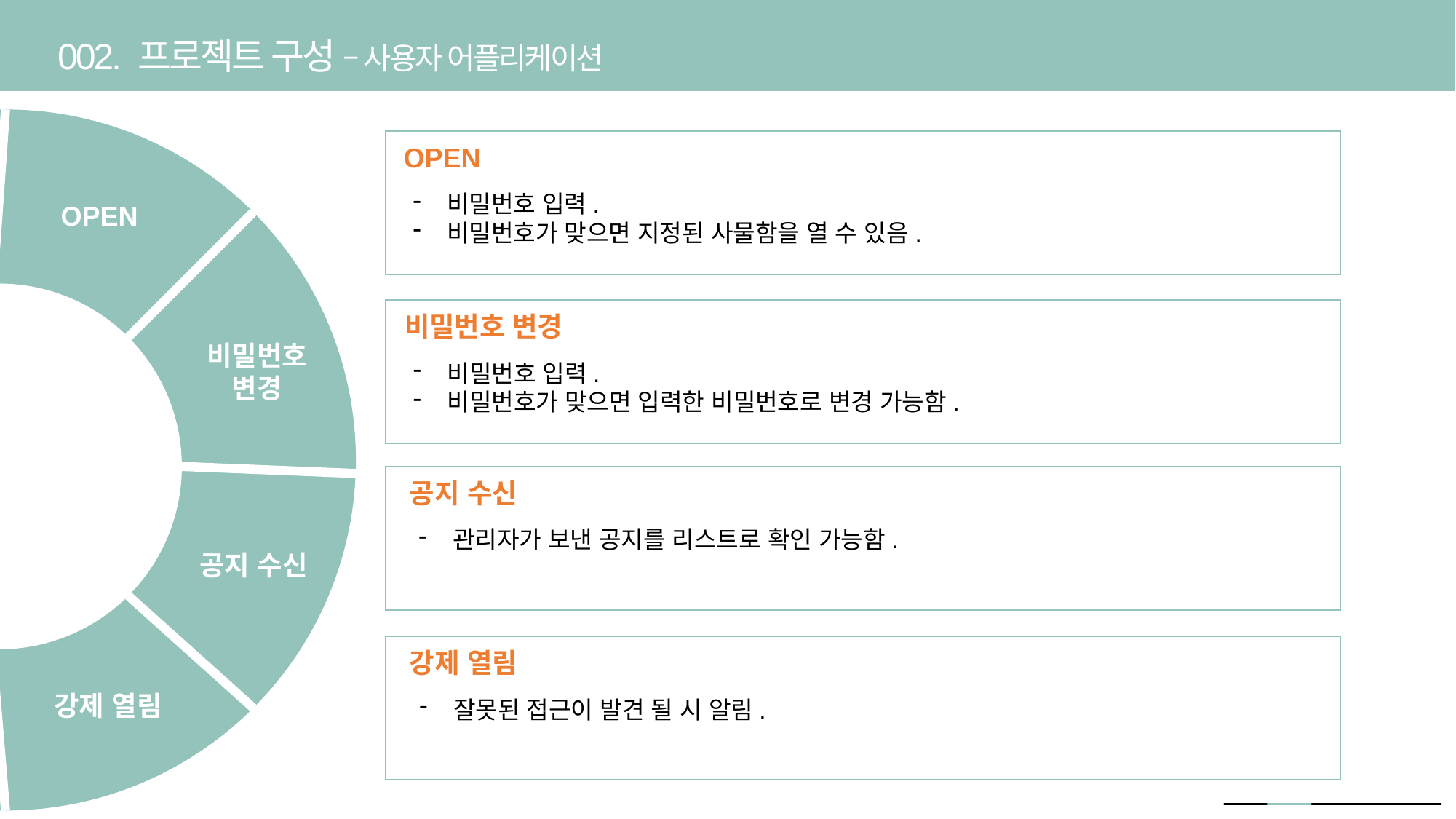

002. 프로젝트 구성 – 사용자 어플리케이션

OPEN
비밀번호 입력.
비밀번호가 맞으면 지정된 사물함을 열 수 있음.
OPEN

비밀번호 변경
비밀번호
변경
비밀번호 입력.
비밀번호가 맞으면 입력한 비밀번호로 변경 가능함.

공지 수신
관리자가 보낸 공지를 리스트로 확인 가능함.
공지 수신

강제 열림
강제 열림
잘못된 접근이 발견 될 시 알림.